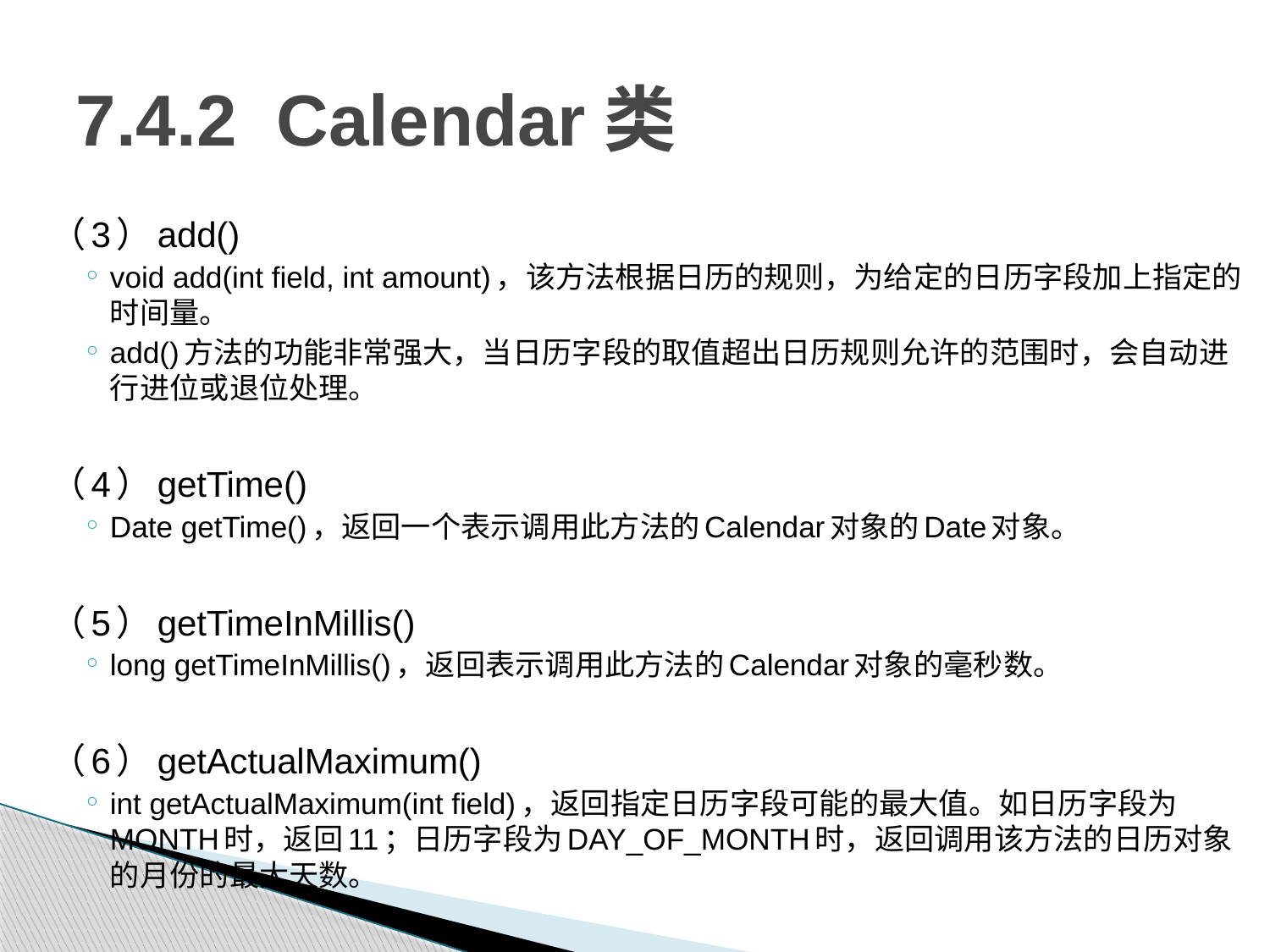

# 7.4.2  Calendar类
（3）add()
void add(int field, int amount)，该方法根据日历的规则，为给定的日历字段加上指定的时间量。
add()方法的功能非常强大，当日历字段的取值超出日历规则允许的范围时，会自动进行进位或退位处理。

（4）getTime()
Date getTime()，返回一个表示调用此方法的Calendar对象的Date对象。

（5）getTimeInMillis()
long getTimeInMillis()，返回表示调用此方法的Calendar对象的毫秒数。

（6）getActualMaximum()
int getActualMaximum(int field)，返回指定日历字段可能的最大值。如日历字段为MONTH时，返回11；日历字段为DAY_OF_MONTH时，返回调用该方法的日历对象的月份的最大天数。